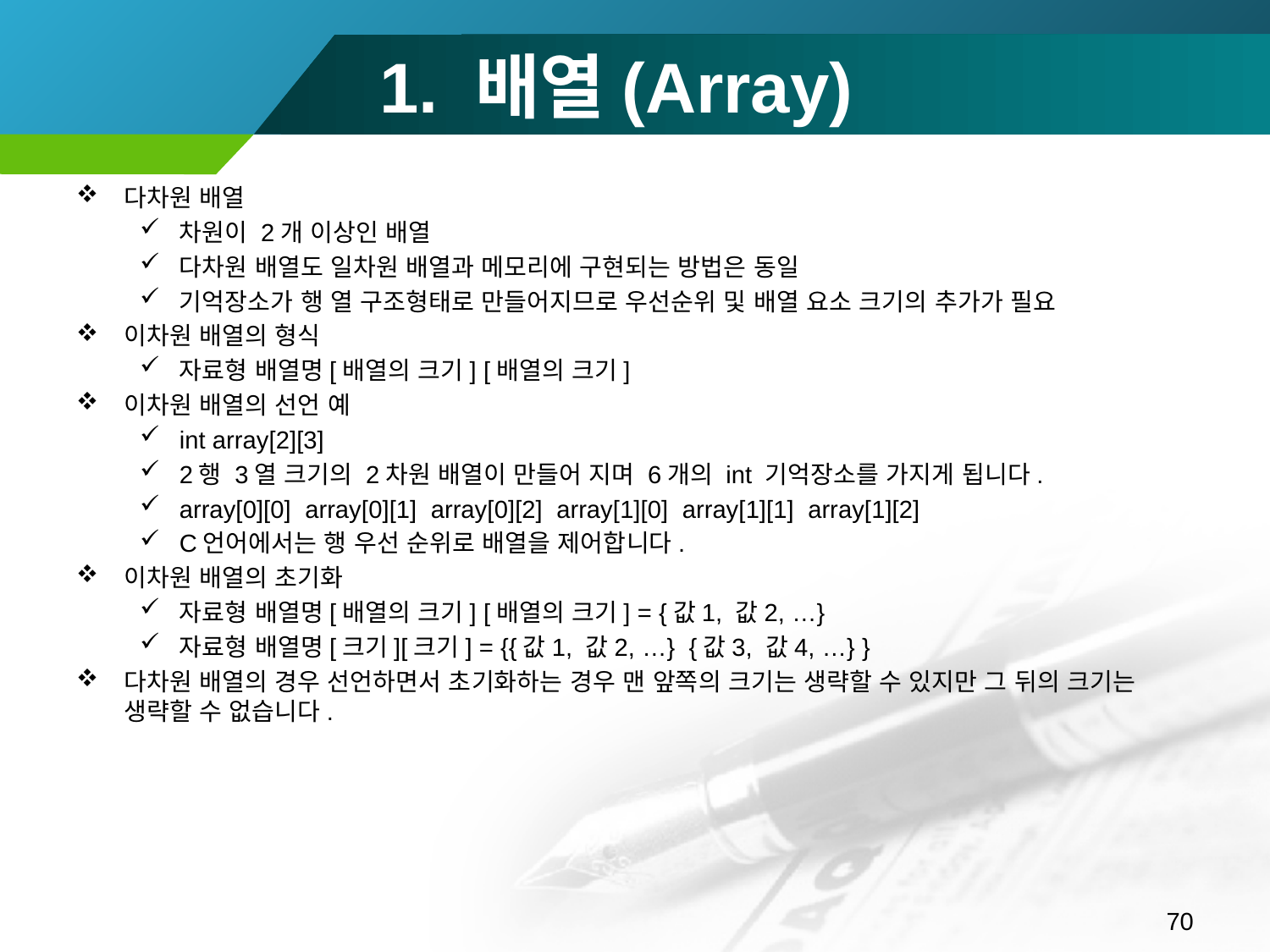

# 1. 배열(Array)
다차원 배열
차원이 2개 이상인 배열
다차원 배열도 일차원 배열과 메모리에 구현되는 방법은 동일
기억장소가 행 열 구조형태로 만들어지므로 우선순위 및 배열 요소 크기의 추가가 필요
이차원 배열의 형식
자료형 배열명[배열의 크기] [배열의 크기]
이차원 배열의 선언 예
int array[2][3]
2행 3열 크기의 2차원 배열이 만들어 지며 6개의 int 기억장소를 가지게 됩니다.
array[0][0]  array[0][1]  array[0][2]  array[1][0]  array[1][1]  array[1][2]
C언어에서는 행 우선 순위로 배열을 제어합니다.
이차원 배열의 초기화
자료형 배열명[배열의 크기] [배열의 크기] = {값1, 값2, …}
자료형 배열명[크기][크기] = {{값1, 값2, …}  {값3, 값4, …} }
다차원 배열의 경우 선언하면서 초기화하는 경우 맨 앞쪽의 크기는 생략할 수 있지만 그 뒤의 크기는 생략할 수 없습니다.
70